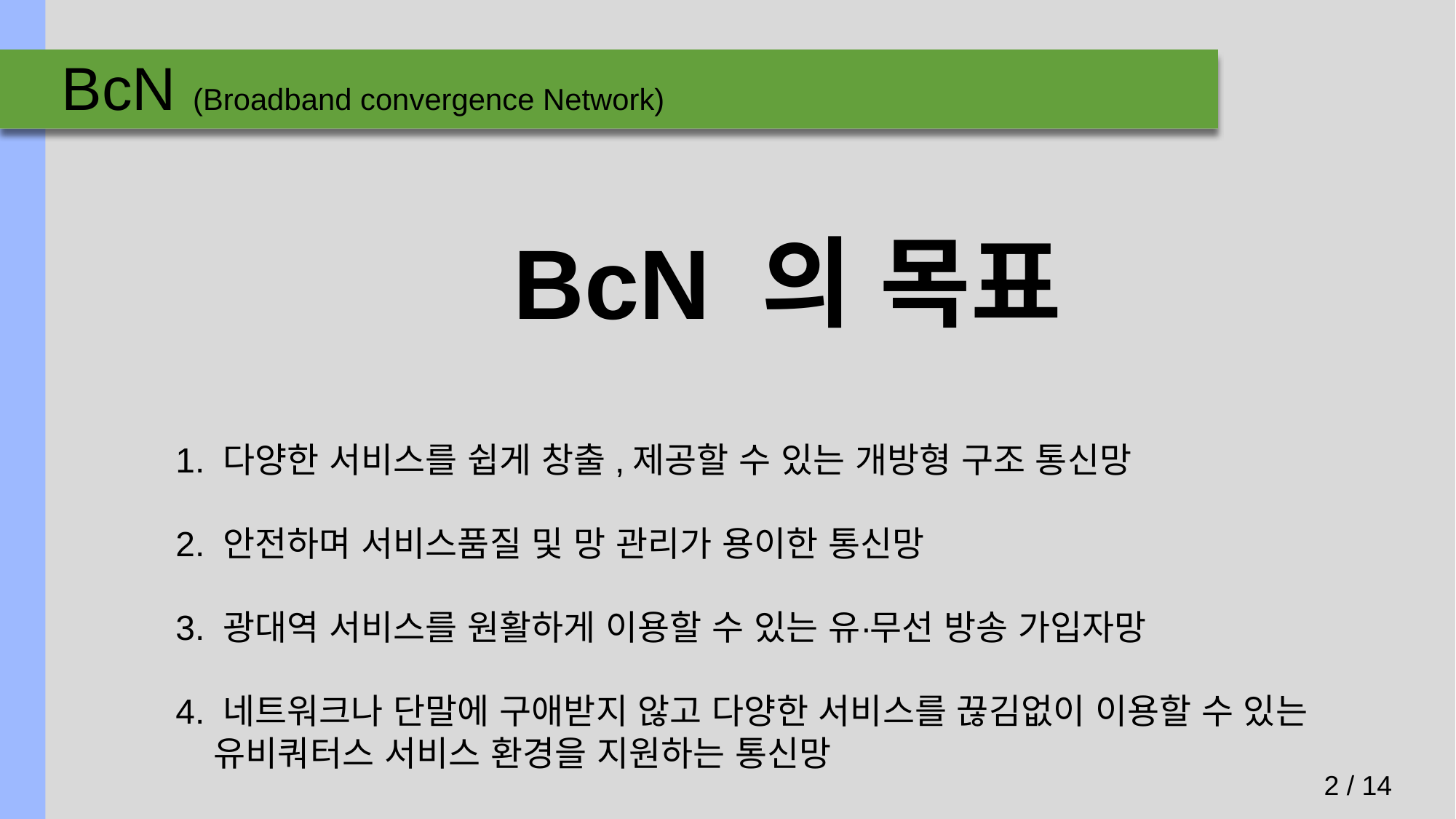

# BcN (Broadband convergence Network)
BcN 의 목표
1. 다양한 서비스를 쉽게 창출,제공할 수 있는 개방형 구조 통신망

2. 안전하며 서비스품질 및 망 관리가 용이한 통신망

3. 광대역 서비스를 원활하게 이용할 수 있는 유∙무선 방송 가입자망

4. 네트워크나 단말에 구애받지 않고 다양한 서비스를 끊김없이 이용할 수 있는
   유비쿼터스 서비스 환경을 지원하는 통신망
2 / 14